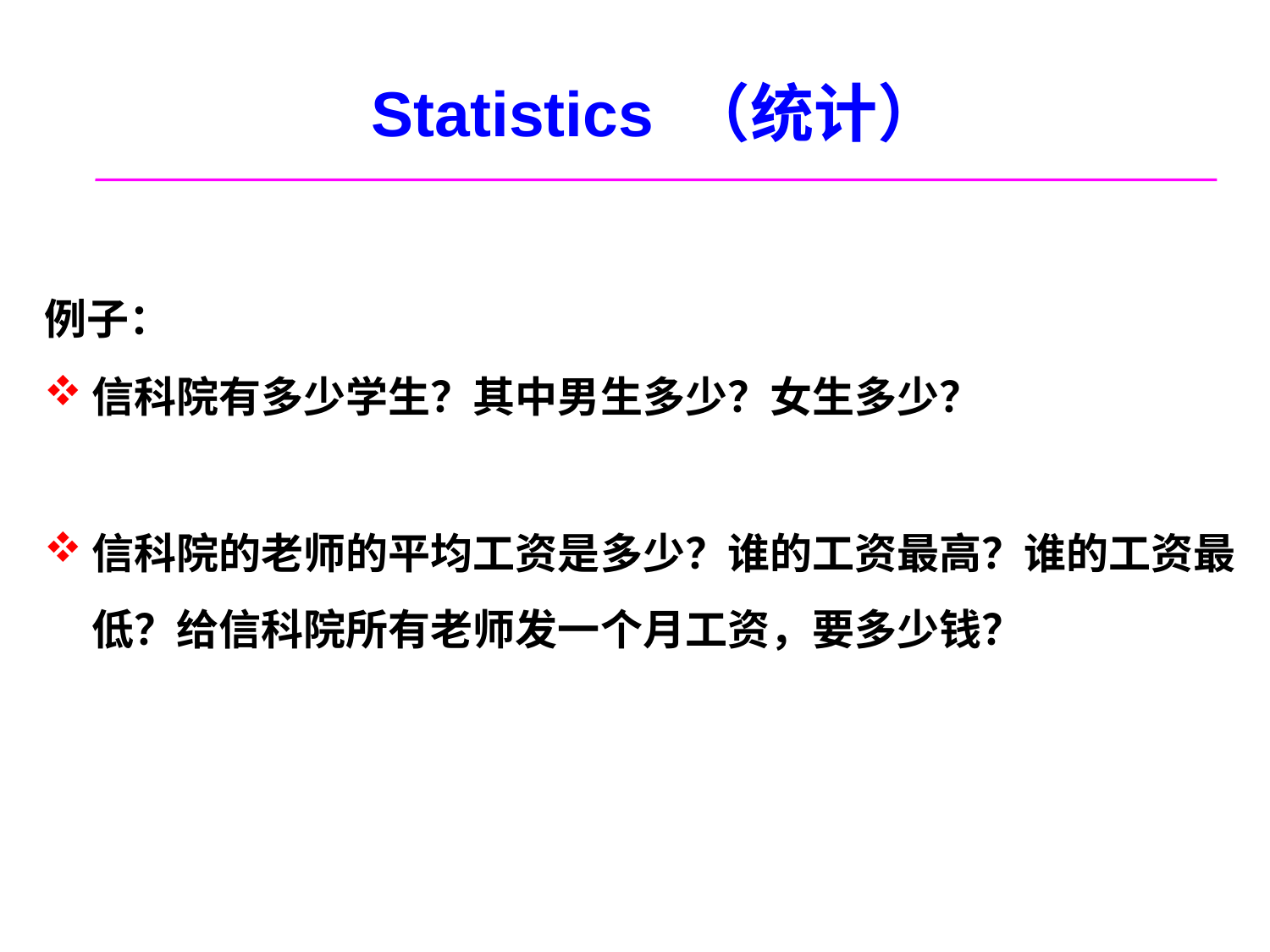

# Statistics （统计）
例子：
信科院有多少学生？其中男生多少？女生多少？

信科院的老师的平均工资是多少？谁的工资最高？谁的工资最低？给信科院所有老师发一个月工资，要多少钱？